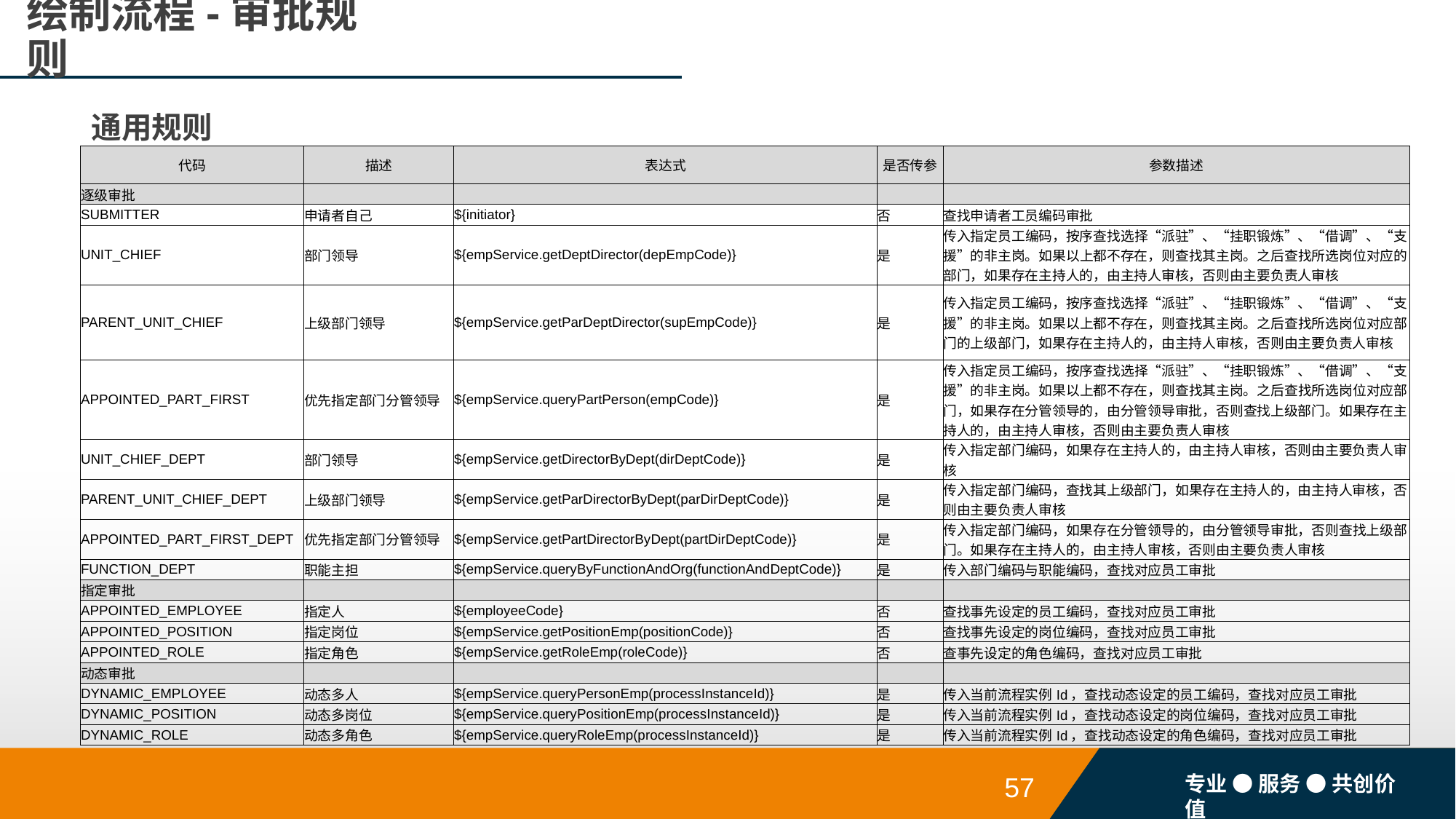

# 绘制流程-审批规则
通用规则
| 代码 | 描述 | 表达式 | 是否传参 | 参数描述 |
| --- | --- | --- | --- | --- |
| 逐级审批 |  |  |  |  |
| SUBMITTER | 申请者自己 | ${initiator} | 否 | 查找申请者工员编码审批 |
| UNIT\_CHIEF | 部门领导 | ${empService.getDeptDirector(depEmpCode)} | 是 | 传入指定员工编码，按序查找选择“派驻”、“挂职锻炼”、“借调”、“支援”的非主岗。如果以上都不存在，则查找其主岗。之后查找所选岗位对应的部门，如果存在主持人的，由主持人审核，否则由主要负责人审核 |
| PARENT\_UNIT\_CHIEF | 上级部门领导 | ${empService.getParDeptDirector(supEmpCode)} | 是 | 传入指定员工编码，按序查找选择“派驻”、“挂职锻炼”、“借调”、“支援”的非主岗。如果以上都不存在，则查找其主岗。之后查找所选岗位对应部门的上级部门，如果存在主持人的，由主持人审核，否则由主要负责人审核 |
| APPOINTED\_PART\_FIRST | 优先指定部门分管领导 | ${empService.queryPartPerson(empCode)} | 是 | 传入指定员工编码，按序查找选择“派驻”、“挂职锻炼”、“借调”、“支援”的非主岗。如果以上都不存在，则查找其主岗。之后查找所选岗位对应部门，如果存在分管领导的，由分管领导审批，否则查找上级部门。如果存在主持人的，由主持人审核，否则由主要负责人审核 |
| UNIT\_CHIEF\_DEPT | 部门领导 | ${empService.getDirectorByDept(dirDeptCode)} | 是 | 传入指定部门编码，如果存在主持人的，由主持人审核，否则由主要负责人审核 |
| PARENT\_UNIT\_CHIEF\_DEPT | 上级部门领导 | ${empService.getParDirectorByDept(parDirDeptCode)} | 是 | 传入指定部门编码，查找其上级部门，如果存在主持人的，由主持人审核，否则由主要负责人审核 |
| APPOINTED\_PART\_FIRST\_DEPT | 优先指定部门分管领导 | ${empService.getPartDirectorByDept(partDirDeptCode)} | 是 | 传入指定部门编码，如果存在分管领导的，由分管领导审批，否则查找上级部门。如果存在主持人的，由主持人审核，否则由主要负责人审核 |
| FUNCTION\_DEPT | 职能主担 | ${empService.queryByFunctionAndOrg(functionAndDeptCode)} | 是 | 传入部门编码与职能编码，查找对应员工审批 |
| 指定审批 |  |  |  |  |
| APPOINTED\_EMPLOYEE | 指定人 | ${employeeCode} | 否 | 查找事先设定的员工编码，查找对应员工审批 |
| APPOINTED\_POSITION | 指定岗位 | ${empService.getPositionEmp(positionCode)} | 否 | 查找事先设定的岗位编码，查找对应员工审批 |
| APPOINTED\_ROLE | 指定角色 | ${empService.getRoleEmp(roleCode)} | 否 | 查事先设定的角色编码，查找对应员工审批 |
| 动态审批 |  |  |  |  |
| DYNAMIC\_EMPLOYEE | 动态多人 | ${empService.queryPersonEmp(processInstanceId)} | 是 | 传入当前流程实例Id，查找动态设定的员工编码，查找对应员工审批 |
| DYNAMIC\_POSITION | 动态多岗位 | ${empService.queryPositionEmp(processInstanceId)} | 是 | 传入当前流程实例Id，查找动态设定的岗位编码，查找对应员工审批 |
| DYNAMIC\_ROLE | 动态多角色 | ${empService.queryRoleEmp(processInstanceId)} | 是 | 传入当前流程实例Id，查找动态设定的角色编码，查找对应员工审批 |